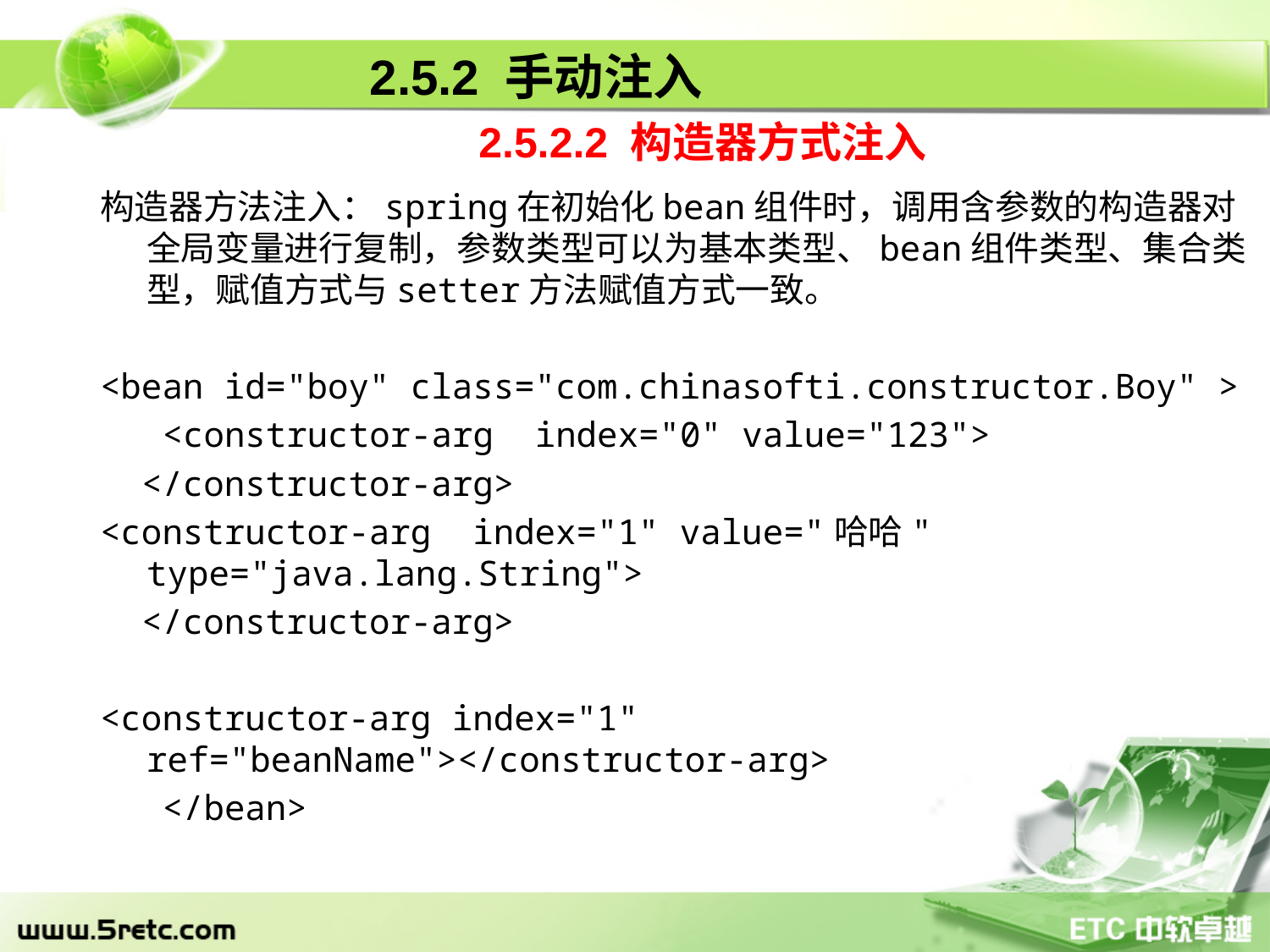

2.5.2 手动注入

2.5.2.2 构造器方式注入
构造器方法注入：spring在初始化bean组件时，调用含参数的构造器对全局变量进行复制，参数类型可以为基本类型、bean组件类型、集合类型，赋值方式与setter方法赋值方式一致。

<bean id="boy" class="com.chinasofti.constructor.Boy" >
   <constructor-arg  index="0" value="123">
  </constructor-arg>
<constructor-arg  index="1" value="哈哈" type="java.lang.String">
  </constructor-arg>

<constructor-arg index="1" ref="beanName"></constructor-arg>
   </bean>